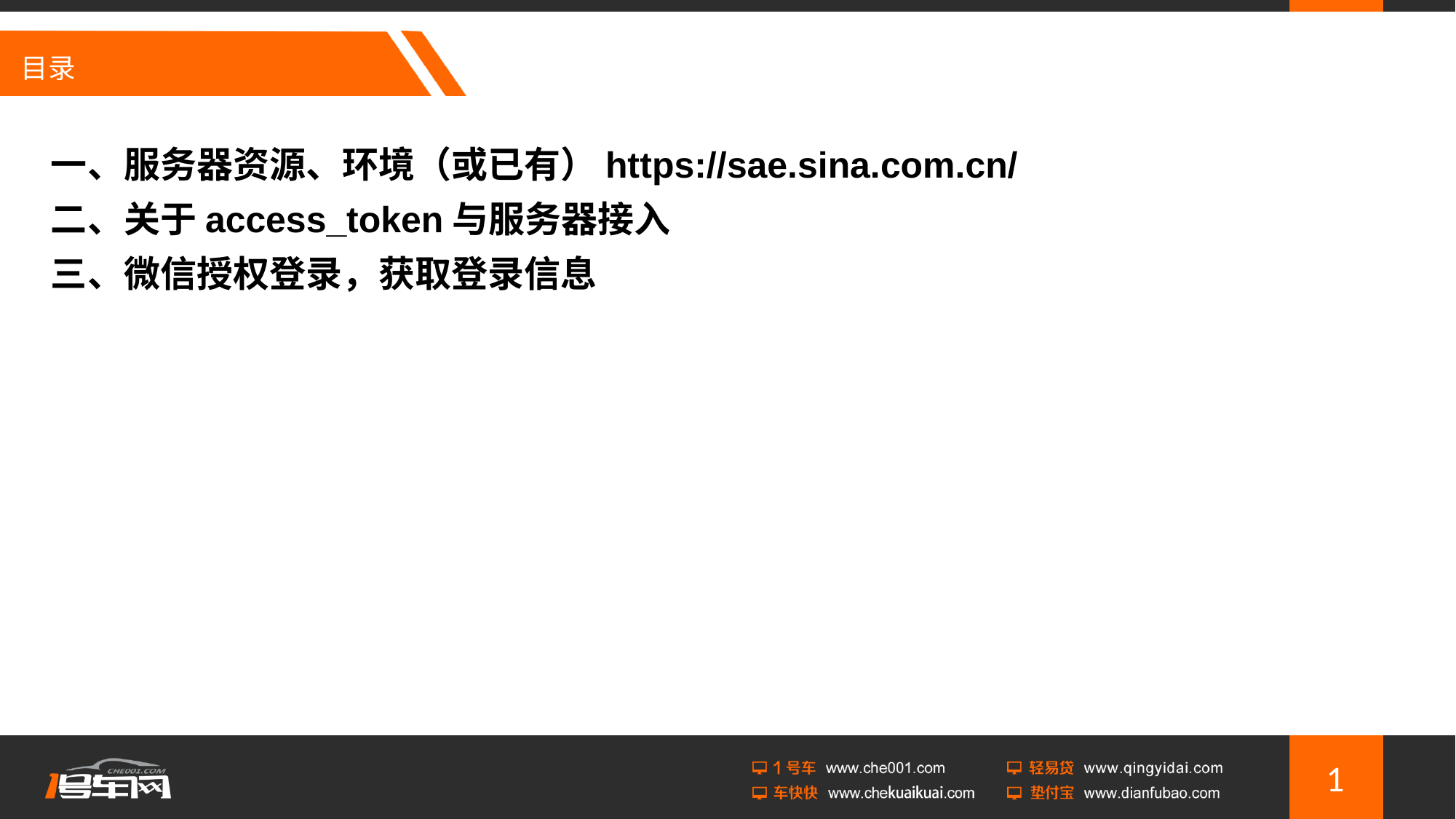

# 目录
一、服务器资源、环境（或已有）https://sae.sina.com.cn/
二、关于access_token与服务器接入
三、微信授权登录，获取登录信息
1